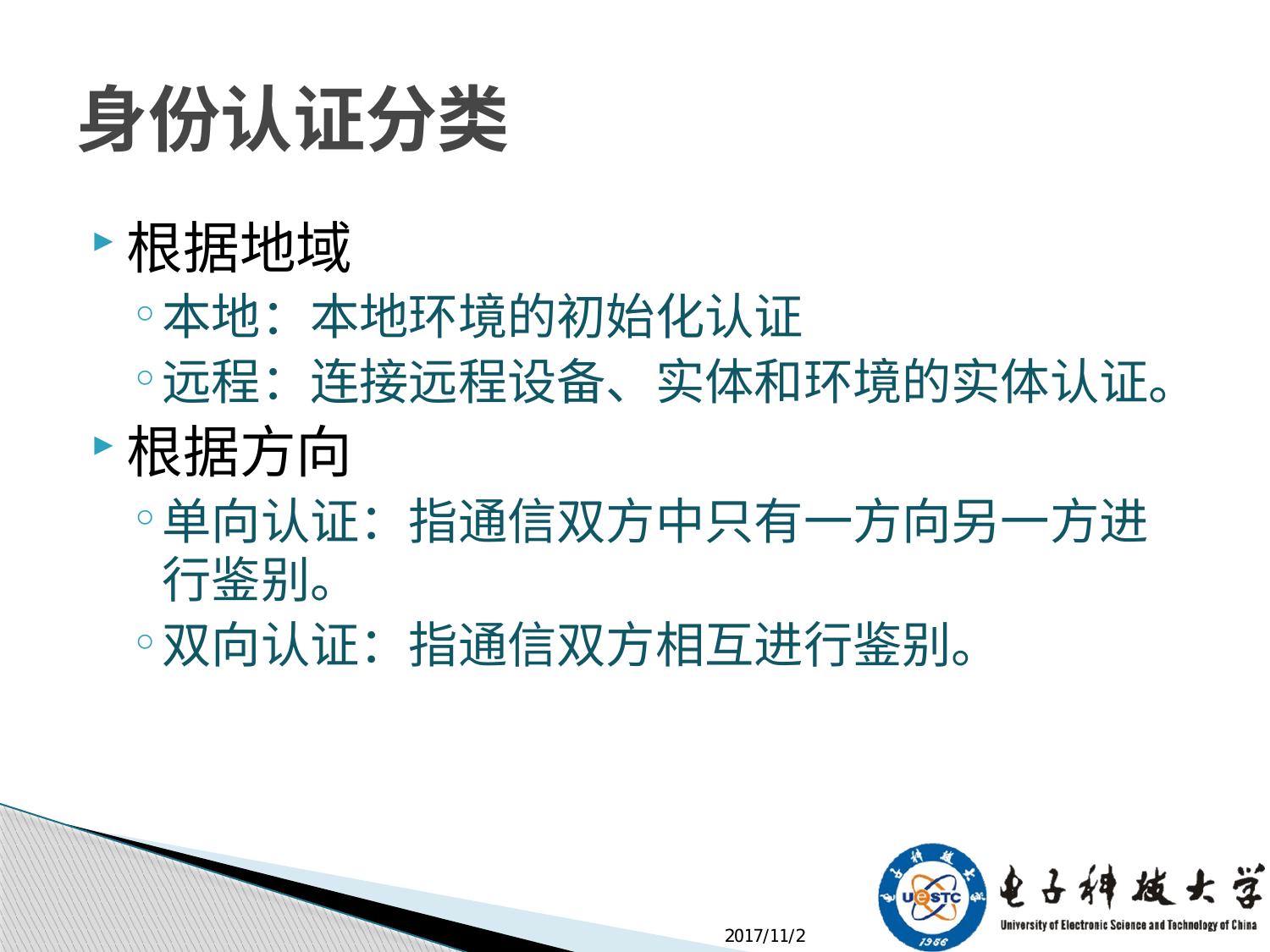

# 身份认证分类
根据地域
本地：本地环境的初始化认证
远程：连接远程设备、实体和环境的实体认证。
根据方向
单向认证：指通信双方中只有一方向另一方进行鉴别。
双向认证：指通信双方相互进行鉴别。

2017/11/2